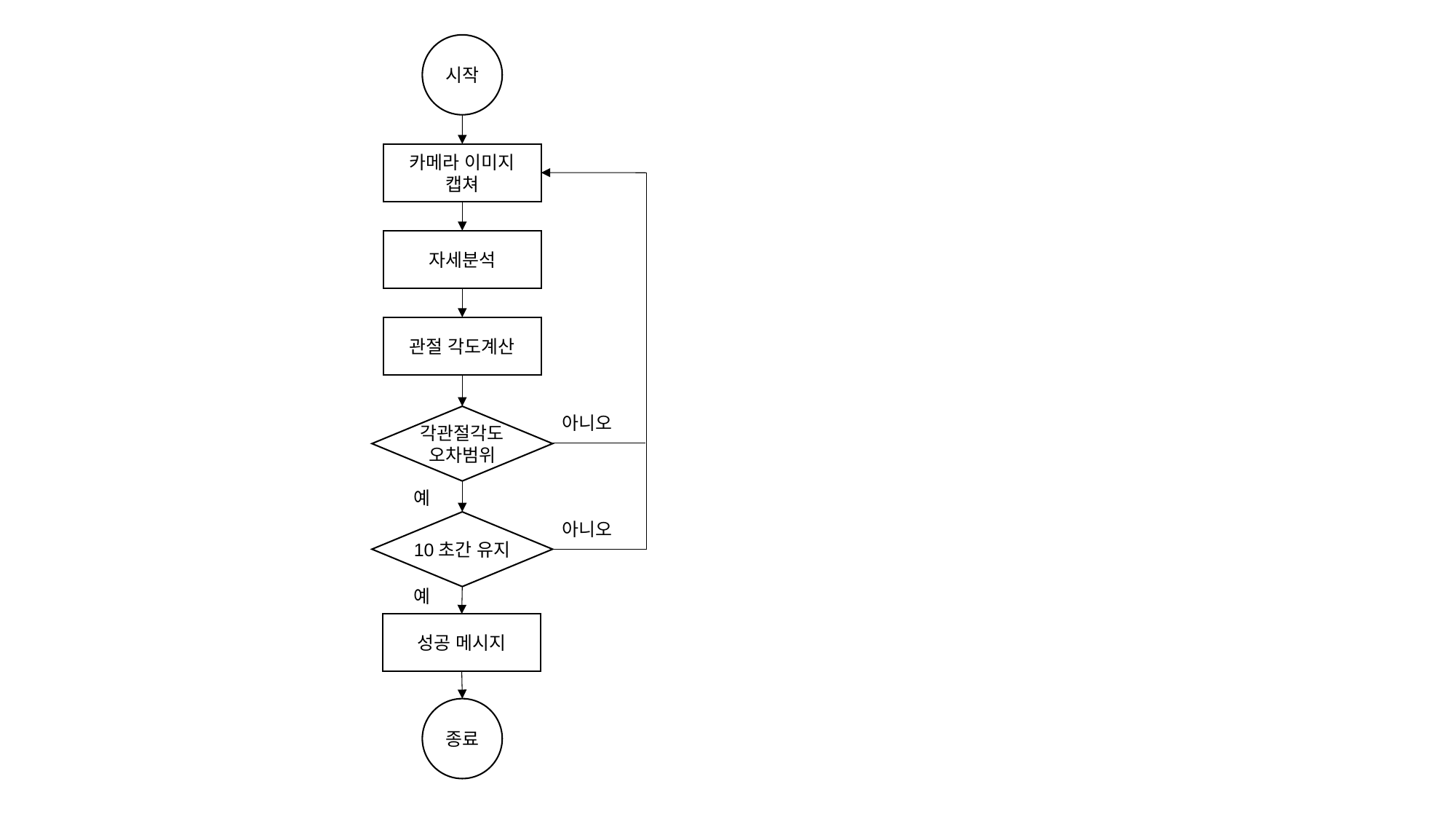

시작
카메라 이미지
캡쳐
자세분석
관절 각도계산
아니오
각관절각도
오차범위
예
10초간 유지
아니오
예
성공 메시지
종료